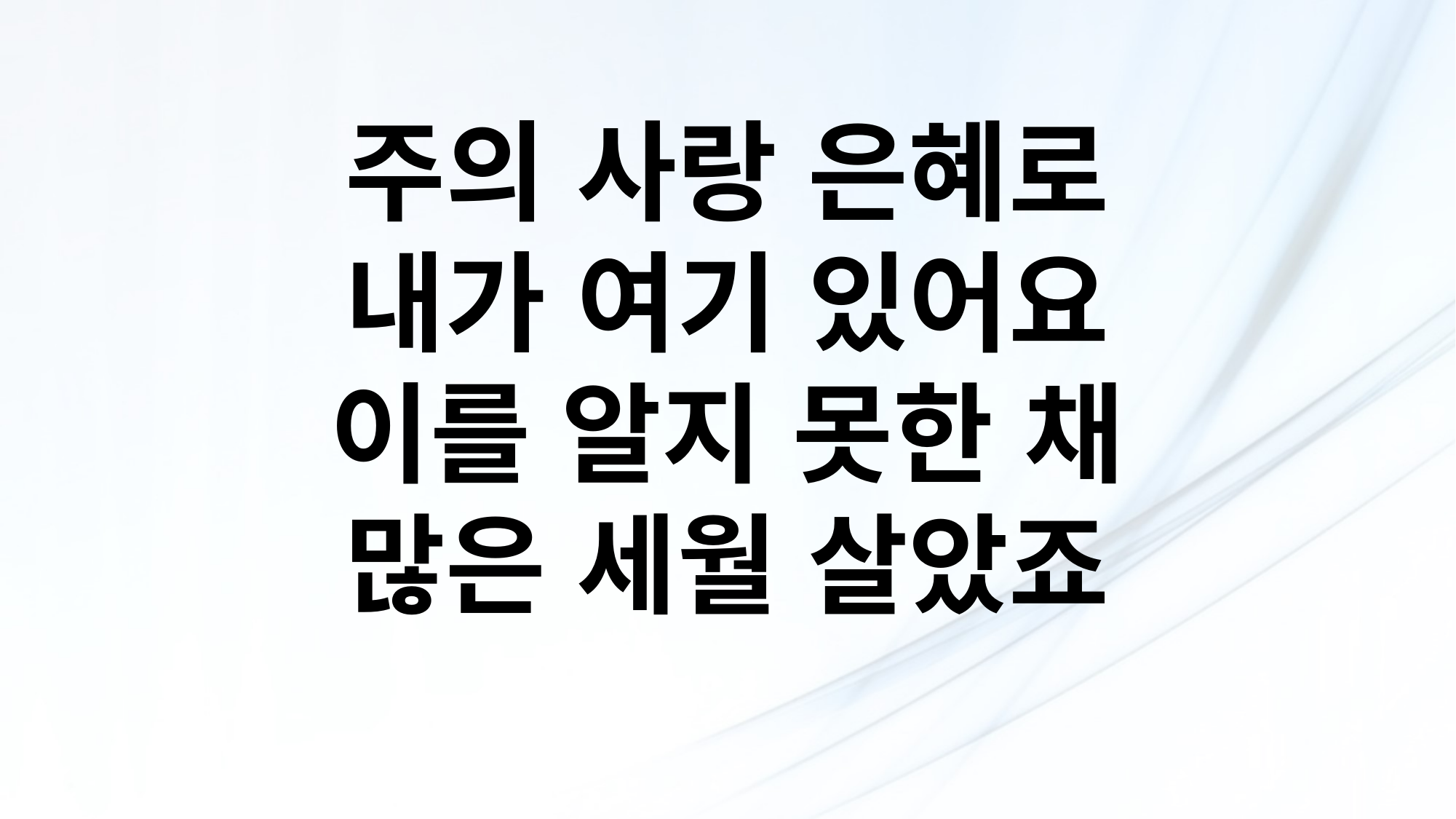

주의 사랑 은혜로
내가 여기 있어요
이를 알지 못한 채
많은 세월 살았죠